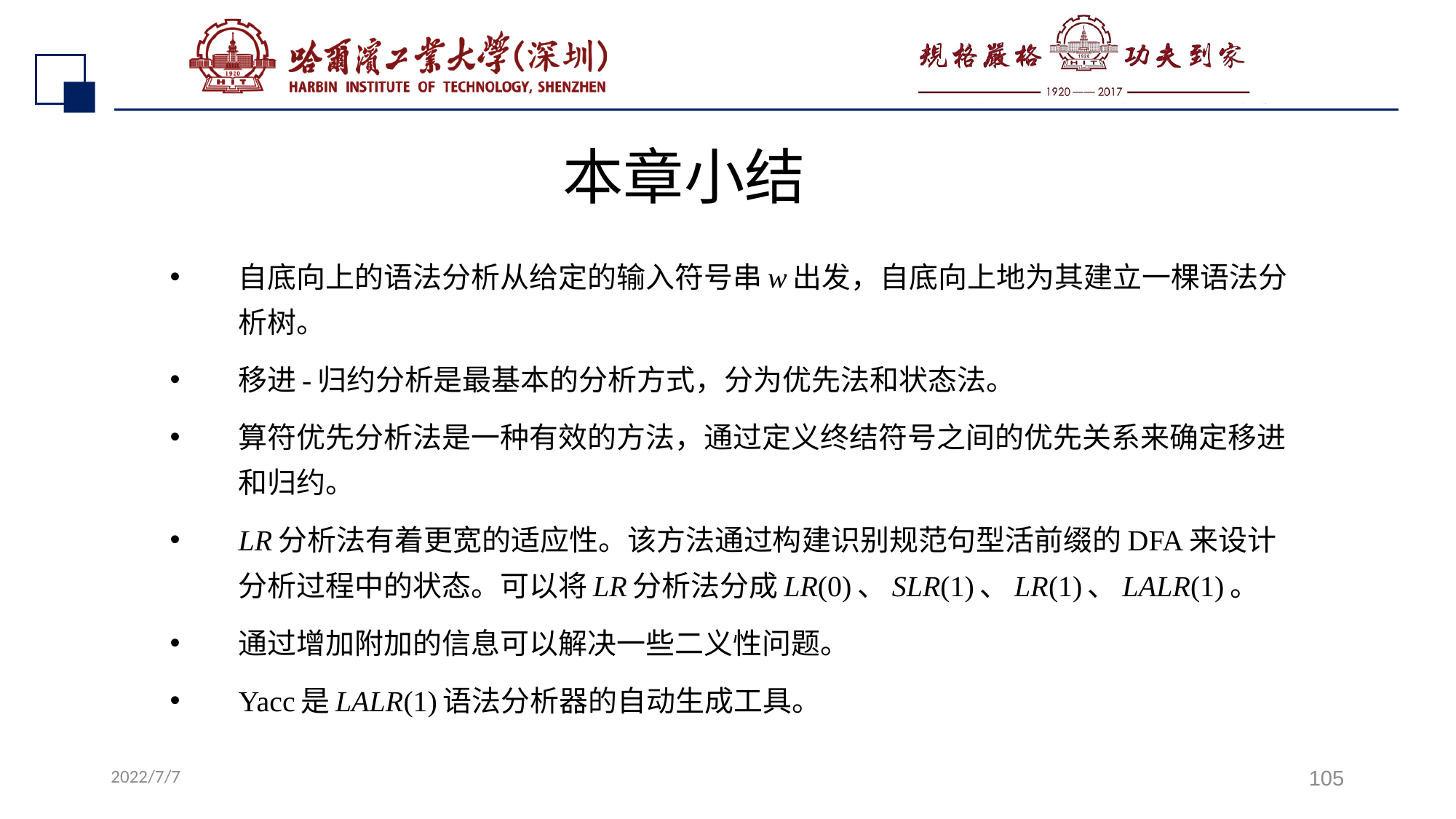

# 本章小结
自底向上的语法分析从给定的输入符号串w出发，自底向上地为其建立一棵语法分析树。
移进-归约分析是最基本的分析方式，分为优先法和状态法。
算符优先分析法是一种有效的方法，通过定义终结符号之间的优先关系来确定移进和归约。
LR分析法有着更宽的适应性。该方法通过构建识别规范句型活前缀的DFA来设计分析过程中的状态。可以将LR分析法分成LR(0)、SLR(1)、LR(1)、LALR(1)。
通过增加附加的信息可以解决一些二义性问题。
Yacc是LALR(1)语法分析器的自动生成工具。
2022/7/7
105